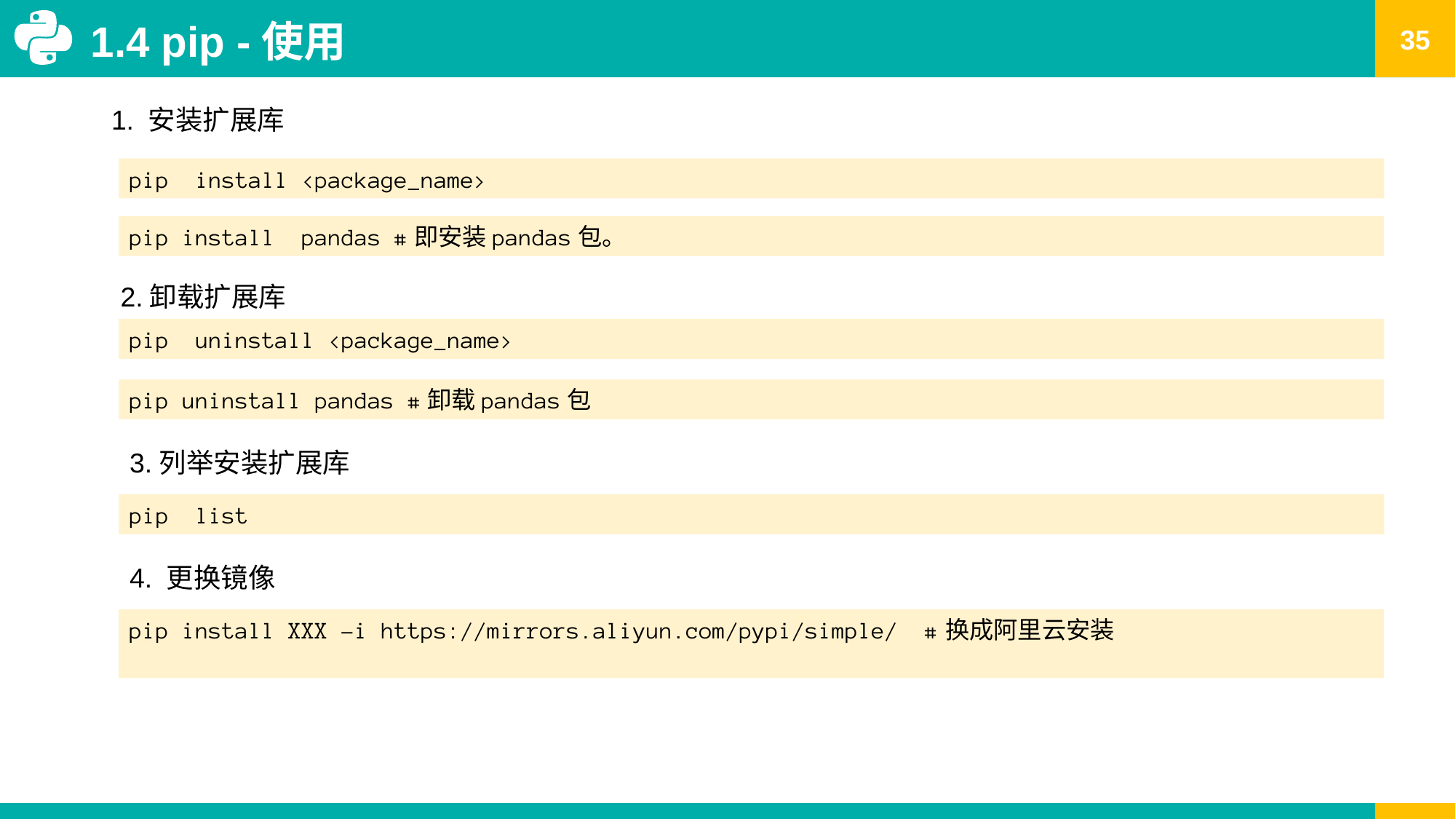

1.4 pip -使用
1. 安装扩展库
pip  install <package_name>
pip install  pandas #即安装pandas包。
2.卸载扩展库
pip  uninstall <package_name>
pip uninstall pandas #卸载pandas包
3.列举安装扩展库
pip  list
4. 更换镜像
pip install XXX -i https://mirrors.aliyun.com/pypi/simple/  #换成阿里云安装

Signature